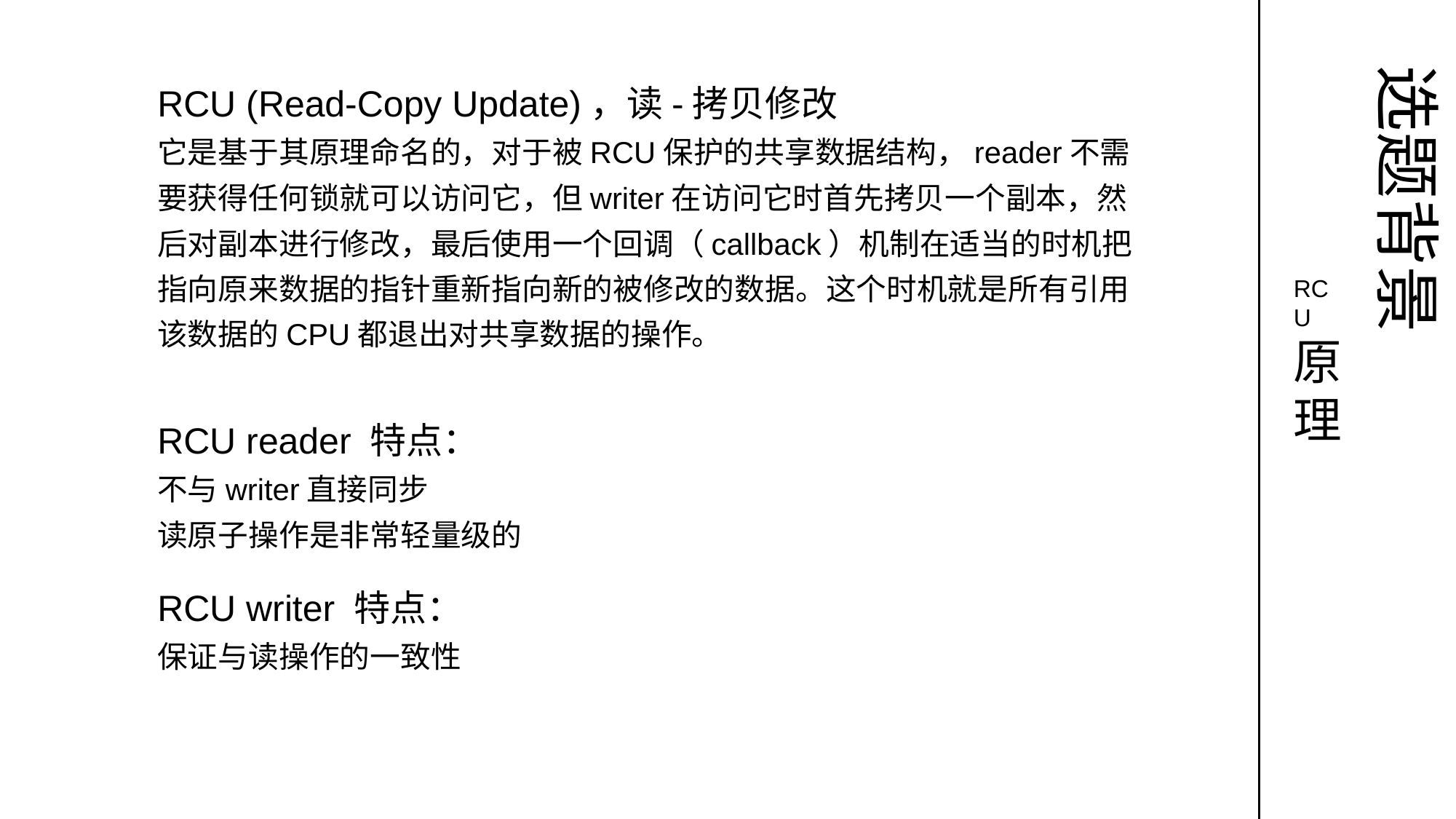

选题背景
RCU (Read-Copy Update)，读-拷贝修改
它是基于其原理命名的，对于被RCU保护的共享数据结构，reader不需要获得任何锁就可以访问它，但writer在访问它时首先拷贝一个副本，然后对副本进行修改，最后使用一个回调（callback）机制在适当的时机把指向原来数据的指针重新指向新的被修改的数据。这个时机就是所有引用该数据的CPU都退出对共享数据的操作。

RCU reader 特点：
不与writer直接同步
读原子操作是非常轻量级的

RCU writer 特点：
保证与读操作的一致性

RCU
原理